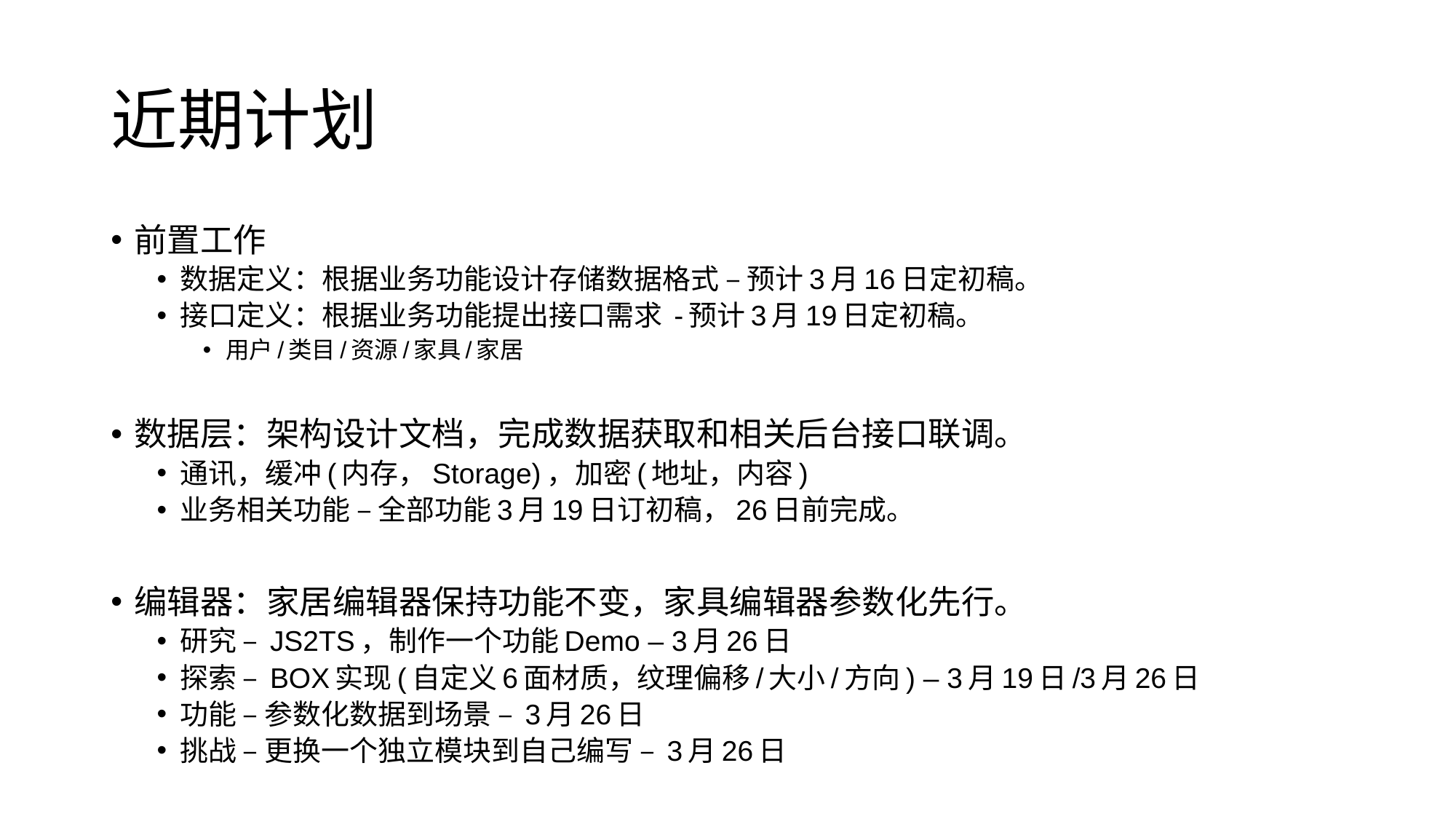

# 近期计划
前置工作
数据定义：根据业务功能设计存储数据格式 – 预计3月16日定初稿。
接口定义：根据业务功能提出接口需求 -预计3月19日定初稿。
用户/类目/资源/家具/家居

数据层：架构设计文档，完成数据获取和相关后台接口联调。
通讯，缓冲(内存，Storage)，加密(地址，内容)
业务相关功能 – 全部功能3月19日订初稿，26日前完成。

编辑器：家居编辑器保持功能不变，家具编辑器参数化先行。
研究 – JS2TS，制作一个功能Demo – 3月26日
探索 – BOX实现(自定义6面材质，纹理偏移/大小/方向) – 3月19日/3月26日
功能 – 参数化数据到场景 – 3月26日
挑战 – 更换一个独立模块到自己编写 – 3月26日